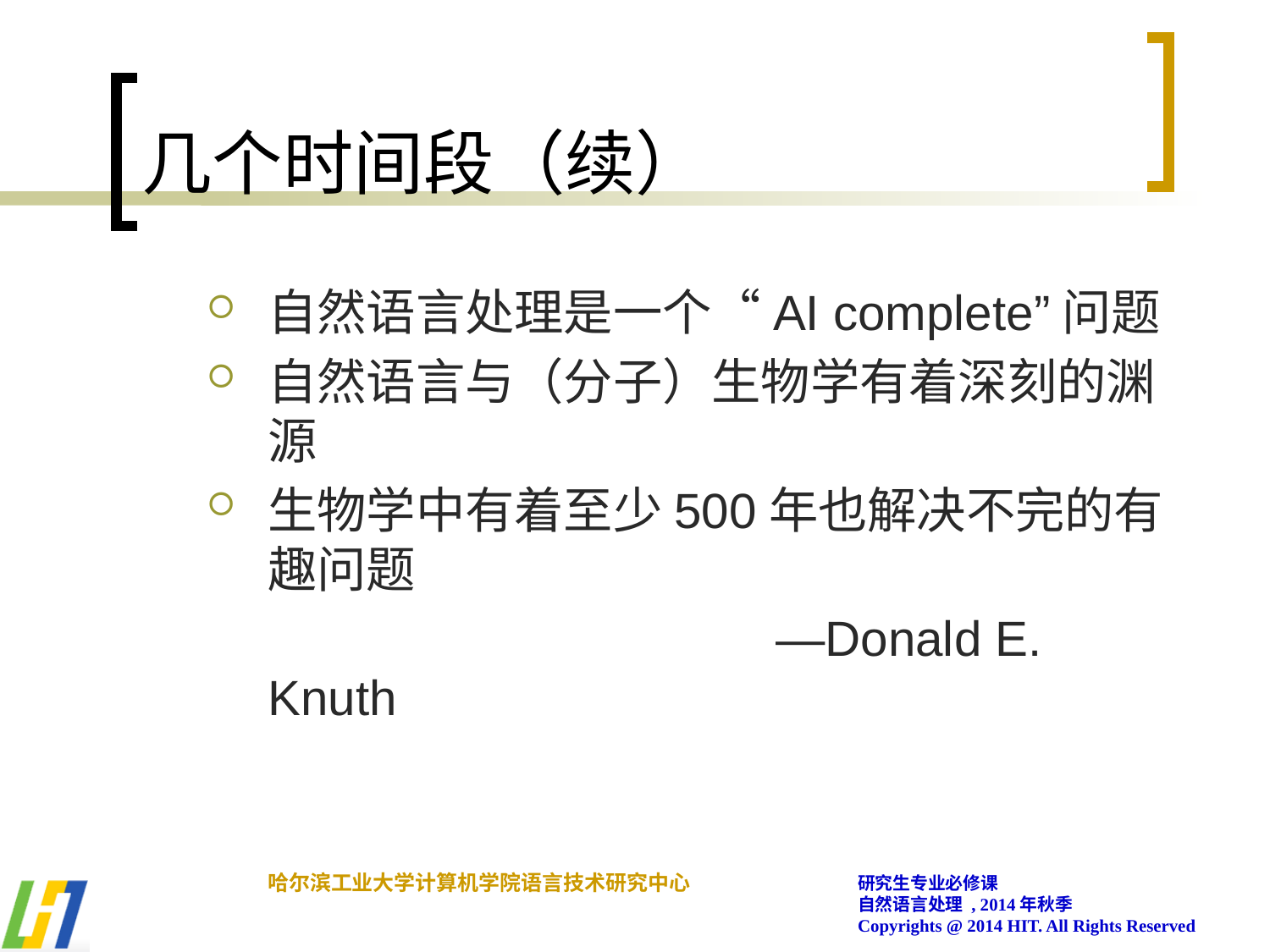

# 几个时间段（续）
自然语言处理是一个“AI complete”问题
自然语言与（分子）生物学有着深刻的渊源
生物学中有着至少500年也解决不完的有趣问题
					—Donald E. Knuth
哈尔滨工业大学计算机学院语言技术研究中心
研究生专业必修课
自然语言处理 , 2014年秋季
Copyrights @ 2014 HIT. All Rights Reserved